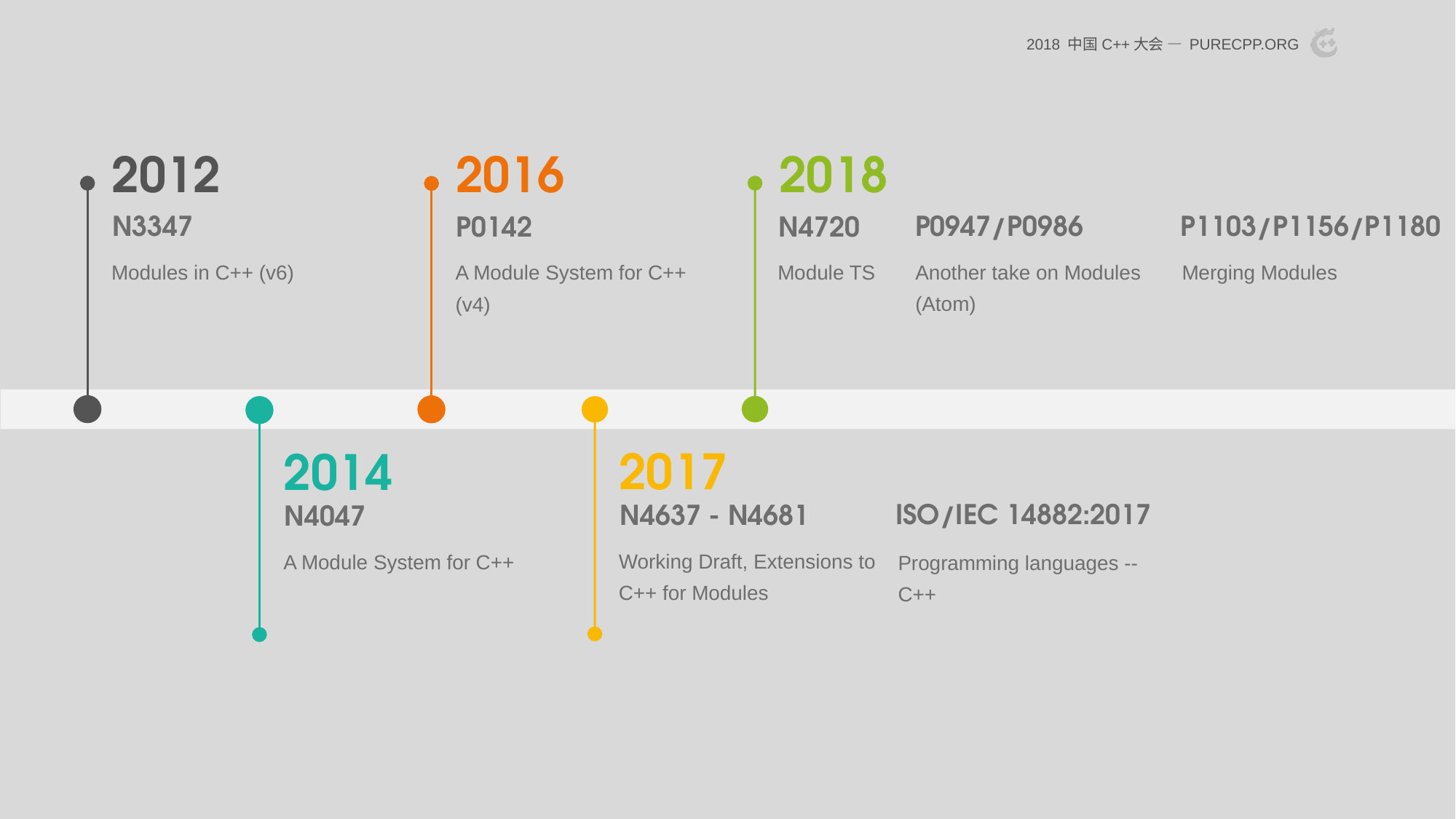

2018 中国C++大会 — purecpp.org
2012
2016
2018

P0947/P0986
P1103/P1156/P1180
N3347
P0142
N4720
Another take on Modules (Atom)
Merging Modules
Modules in C++ (v6)
A Module System for C++ (v4)
Module TS

2017
2014
ISO/IEC 14882:2017
N4637 - N4681
N4047
Working Draft, Extensions to C++ for Modules
A Module System for C++
Programming languages -- C++